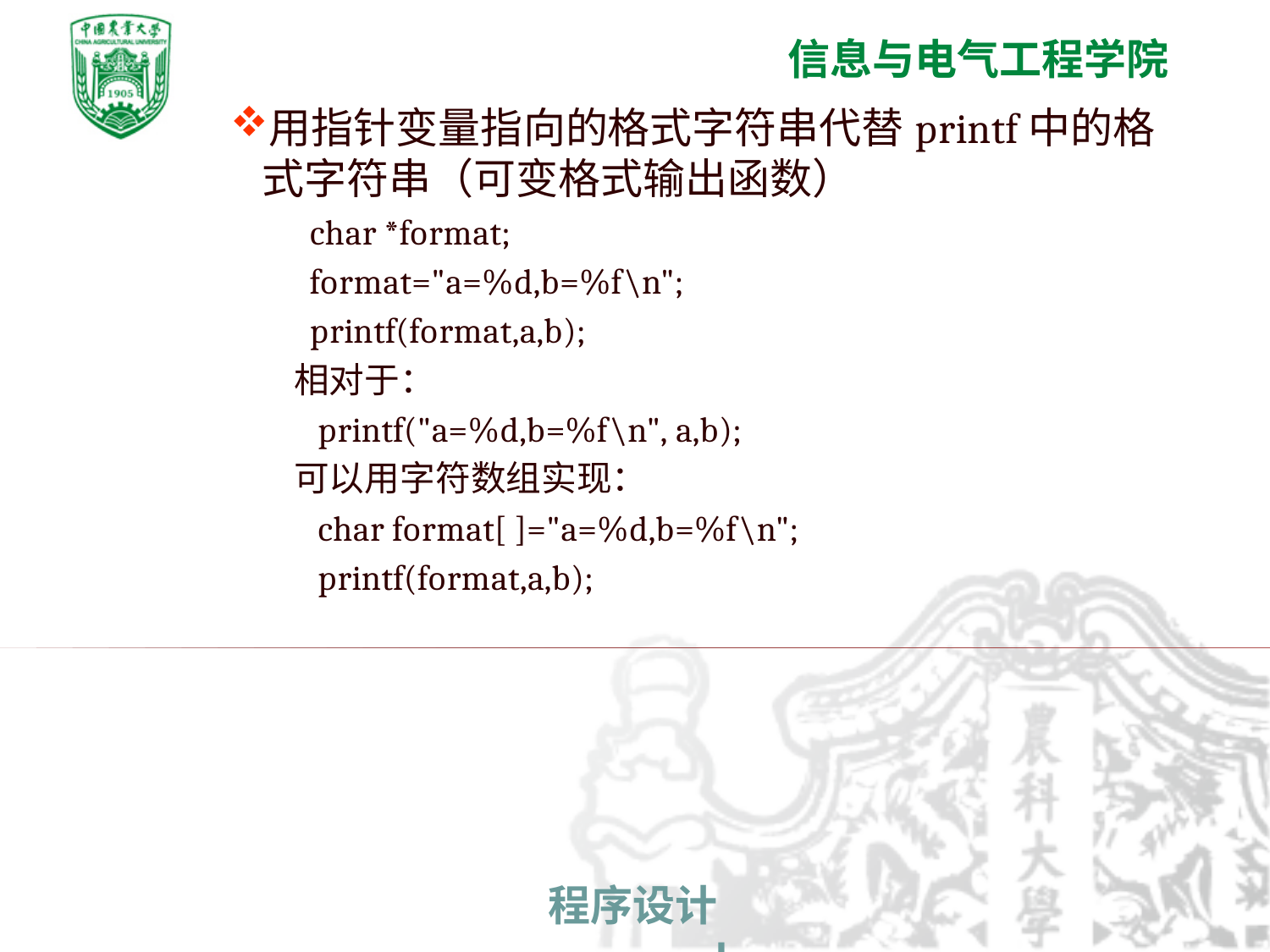

用指针变量指向的格式字符串代替printf中的格式字符串（可变格式输出函数）
  char *format;
  format="a=%d,b=%f\n";
  printf(format,a,b);
相对于：
   printf("a=%d,b=%f\n", a,b);
可以用字符数组实现：
   char format[ ]="a=%d,b=%f\n";
   printf(format,a,b);